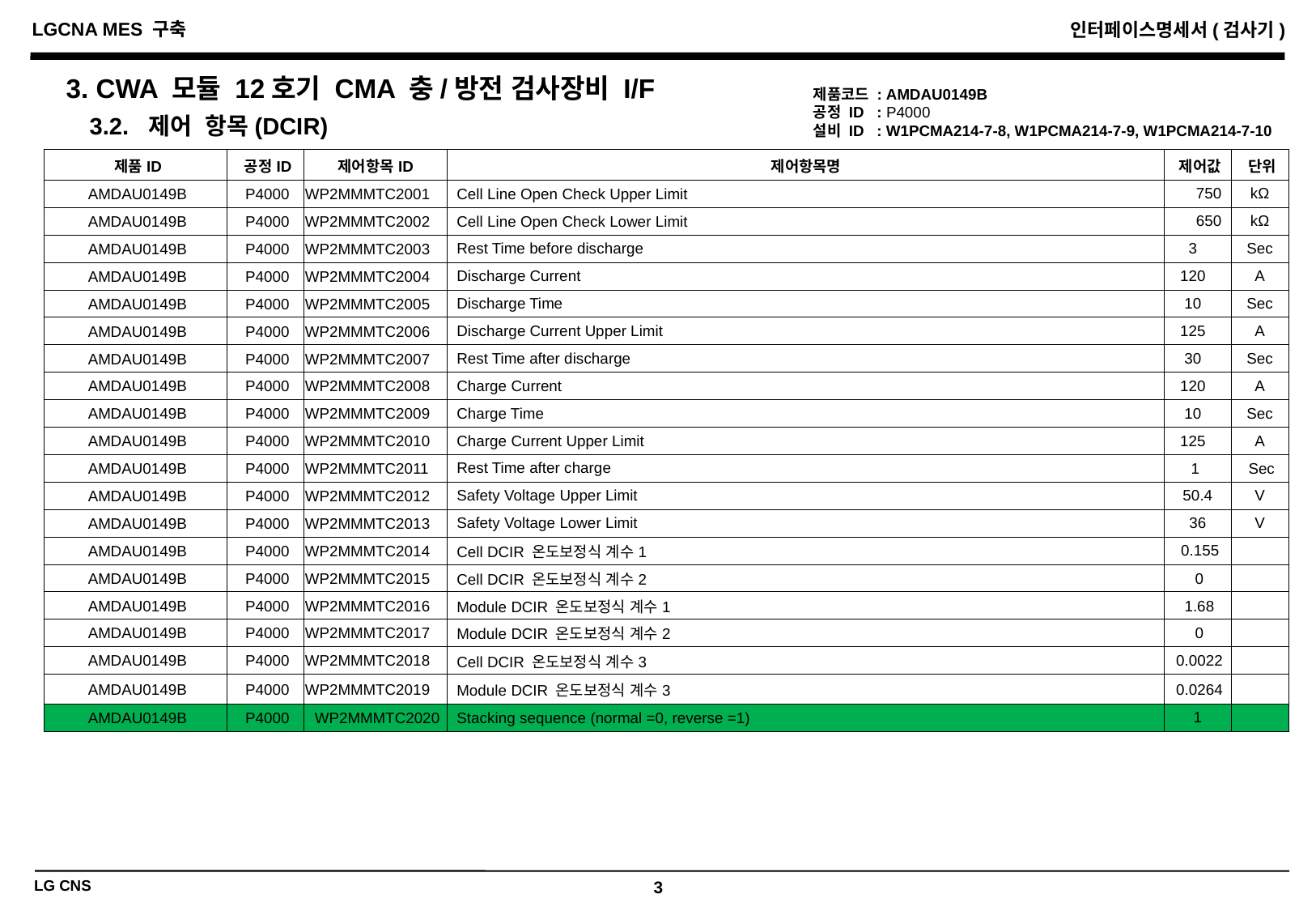

3. CWA 모듈 12호기 CMA 충/방전 검사장비 I/F
제품코드 : AMDAU0149B
공정 ID   : P4000
설비 ID   : W1PCMA214-7-8, W1PCMA214-7-9, W1PCMA214-7-10

3.2.  제어  항목(DCIR)
| 제품ID | 공정ID | 제어항목ID | 제어항목명 | 제어값 | 단위 |
| --- | --- | --- | --- | --- | --- |
| AMDAU0149B | P4000 | WP2MMMTC2001 | Cell Line Open Check Upper Limit | 750 | kΩ |
| AMDAU0149B | P4000 | WP2MMMTC2002 | Cell Line Open Check Lower Limit | 650 | kΩ |
| AMDAU0149B | P4000 | WP2MMMTC2003 | Rest Time before discharge | 3 | Sec |
| AMDAU0149B | P4000 | WP2MMMTC2004 | Discharge Current | 120 | A |
| AMDAU0149B | P4000 | WP2MMMTC2005 | Discharge Time | 10 | Sec |
| AMDAU0149B | P4000 | WP2MMMTC2006 | Discharge Current Upper Limit | 125 | A |
| AMDAU0149B | P4000 | WP2MMMTC2007 | Rest Time after discharge | 30 | Sec |
| AMDAU0149B | P4000 | WP2MMMTC2008 | Charge Current | 120 | A |
| AMDAU0149B | P4000 | WP2MMMTC2009 | Charge Time | 10 | Sec |
| AMDAU0149B | P4000 | WP2MMMTC2010 | Charge Current Upper Limit | 125 | A |
| AMDAU0149B | P4000 | WP2MMMTC2011 | Rest Time after charge | 1 | Sec |
| AMDAU0149B | P4000 | WP2MMMTC2012 | Safety Voltage Upper Limit | 50.4 | V |
| AMDAU0149B | P4000 | WP2MMMTC2013 | Safety Voltage Lower Limit | 36 | V |
| AMDAU0149B | P4000 | WP2MMMTC2014 | Cell DCIR 온도보정식 계수1 | 0.155 |  |
| AMDAU0149B | P4000 | WP2MMMTC2015 | Cell DCIR 온도보정식 계수2 | 0 |  |
| AMDAU0149B | P4000 | WP2MMMTC2016 | Module DCIR 온도보정식 계수1 | 1.68 |  |
| AMDAU0149B | P4000 | WP2MMMTC2017 | Module DCIR 온도보정식 계수2 | 0 |  |
| AMDAU0149B | P4000 | WP2MMMTC2018 | Cell DCIR 온도보정식 계수3 | 0.0022 |  |
| AMDAU0149B | P4000 | WP2MMMTC2019 | Module DCIR 온도보정식 계수3 | 0.0264 |  |
| AMDAU0149B | P4000 | WP2MMMTC2020 | Stacking sequence (normal =0, reverse =1) | 1 |  |